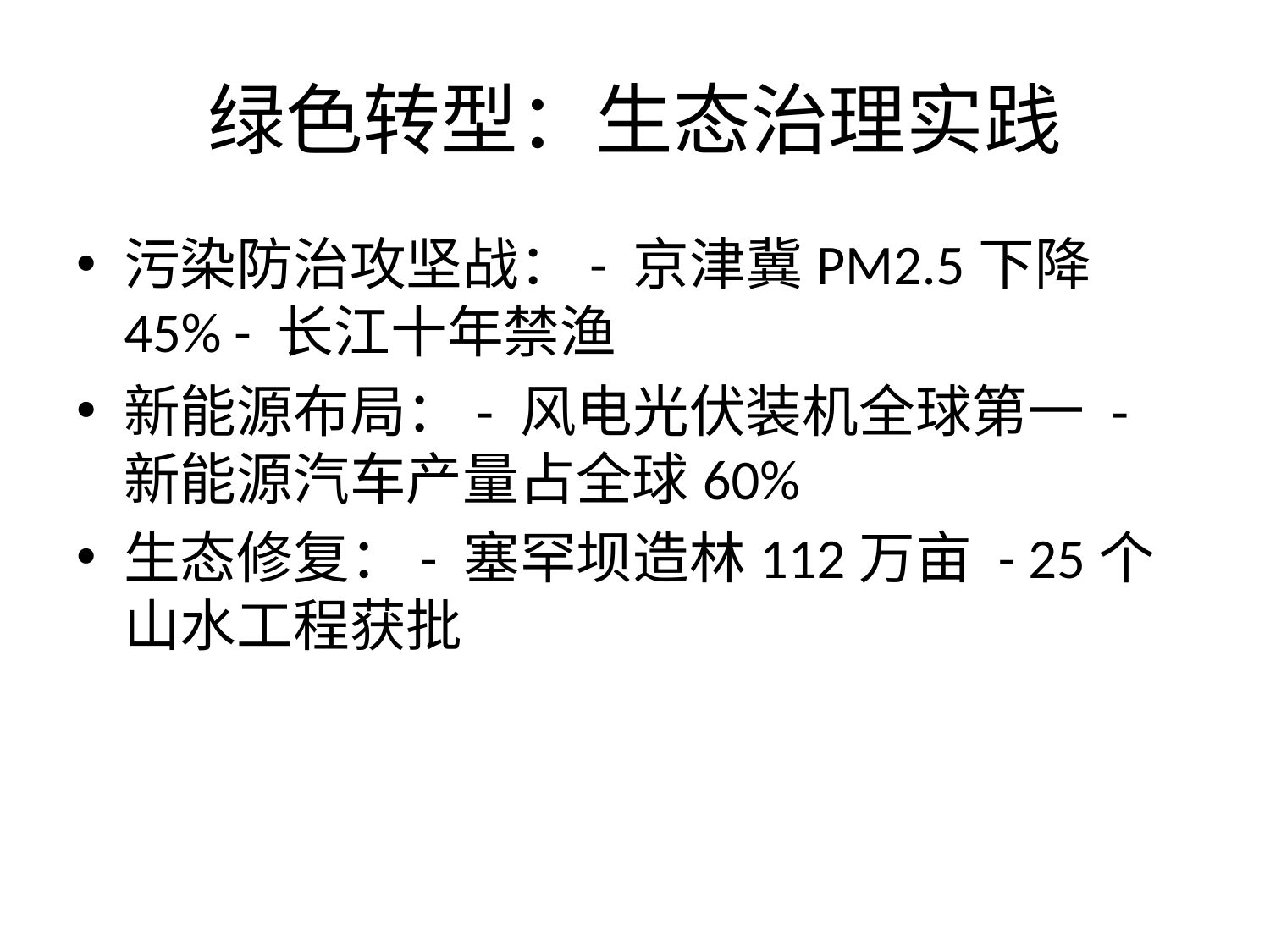

# 绿色转型：生态治理实践
污染防治攻坚战：- 京津冀PM2.5下降45% - 长江十年禁渔
新能源布局：- 风电光伏装机全球第一 - 新能源汽车产量占全球60%
生态修复：- 塞罕坝造林112万亩 - 25个山水工程获批